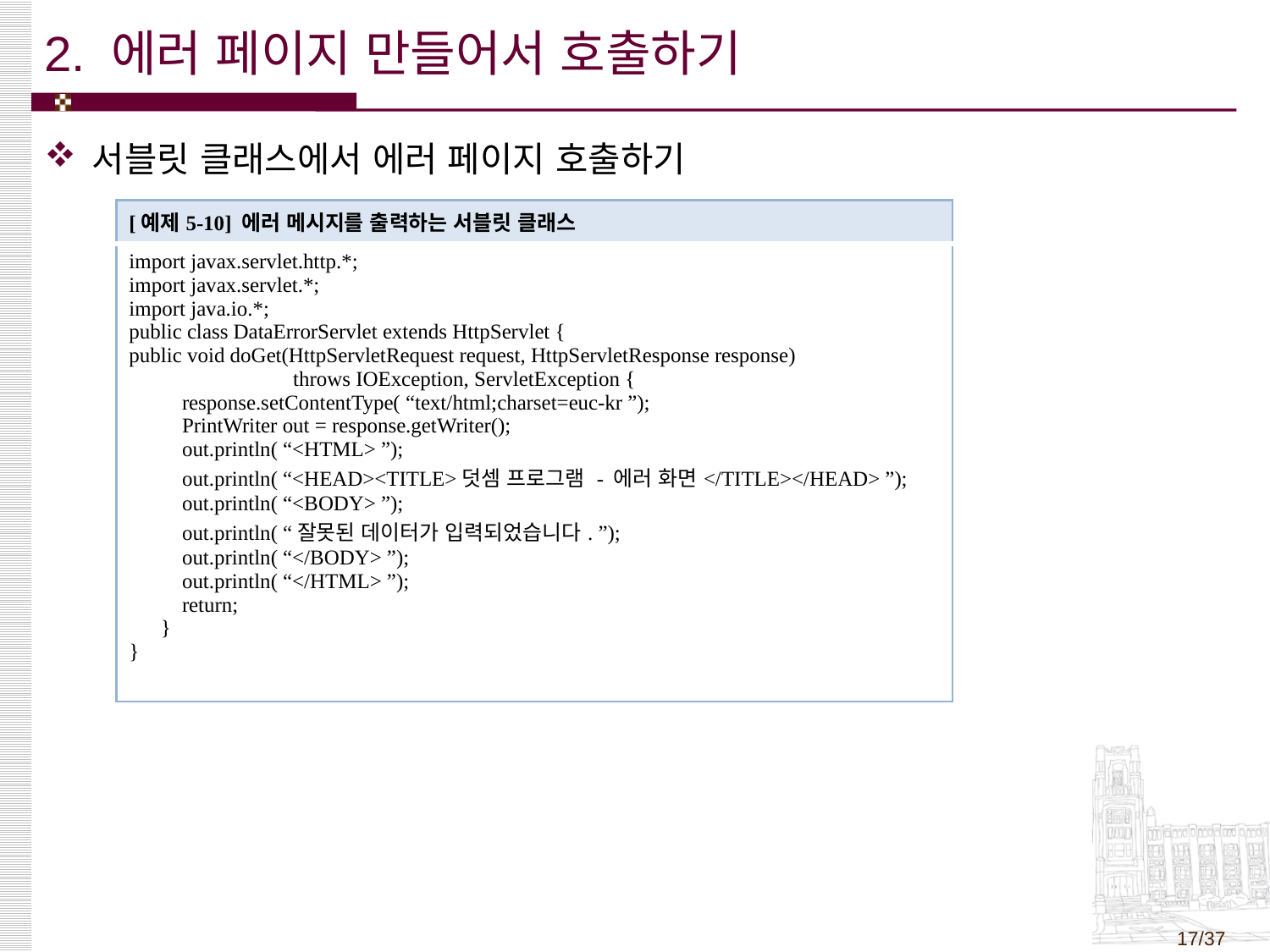

# 2. 에러 페이지 만들어서 호출하기
서블릿 클래스에서 에러 페이지 호출하기

| [예제5-10] 에러 메시지를 출력하는 서블릿 클래스 |
| --- |
| import javax.servlet.http.\*; import javax.servlet.\*; import java.io.\*; public class DataErrorServlet extends HttpServlet { public void doGet(HttpServletRequest request, HttpServletResponse response) throws IOException, ServletException { response.setContentType( “text/html;charset=euc-kr ”); PrintWriter out = response.getWriter(); out.println( “<HTML> ”); out.println( “<HEAD><TITLE>덧셈 프로그램 - 에러 화면</TITLE></HEAD> ”); out.println( “<BODY> ”); out.println( “잘못된 데이터가 입력되었습니다. ”); out.println( “</BODY> ”); out.println( “</HTML> ”); return; } } |